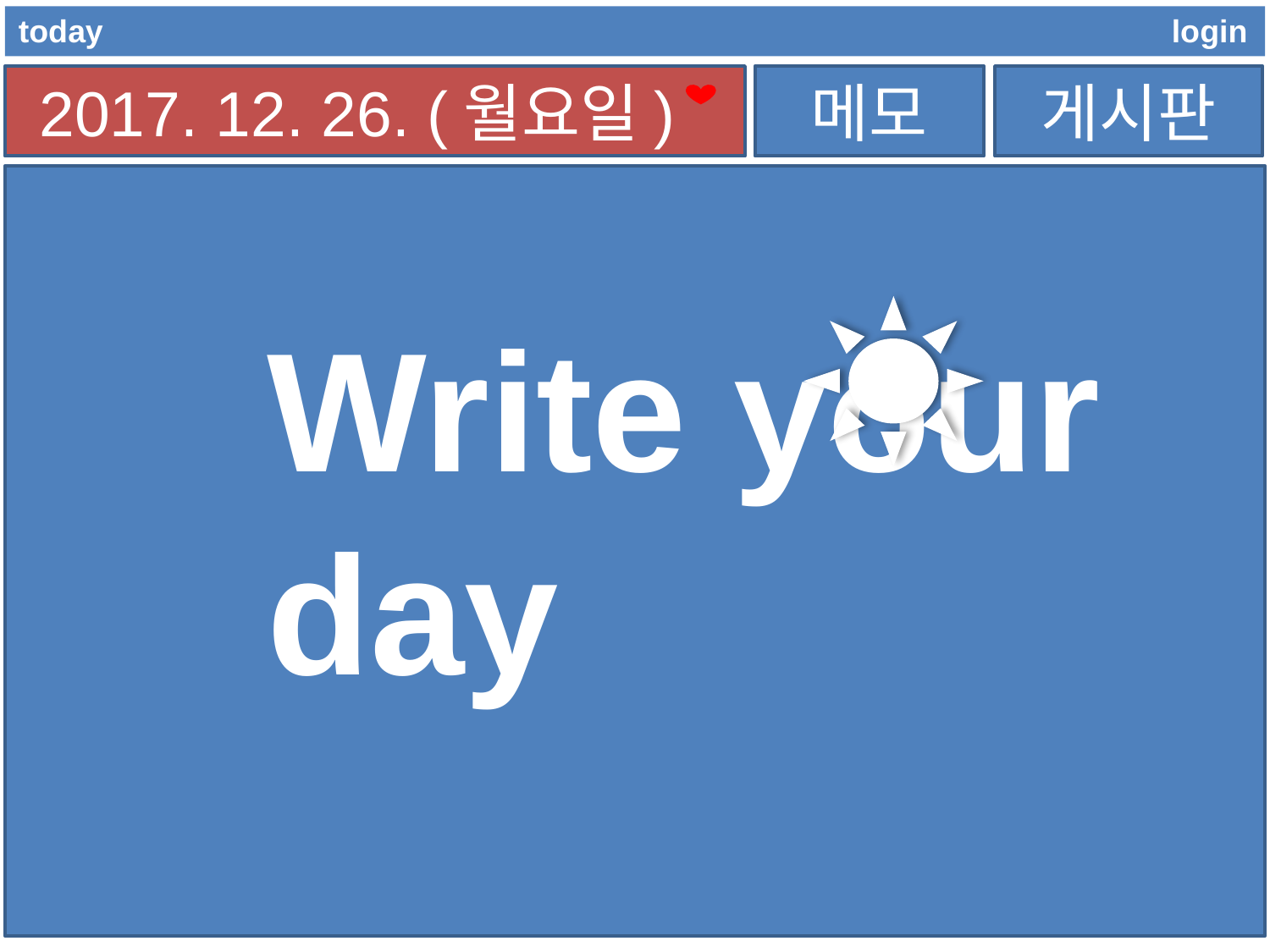

today
login

2017. 12. 26. (월요일)
메모
게시판

Write your day